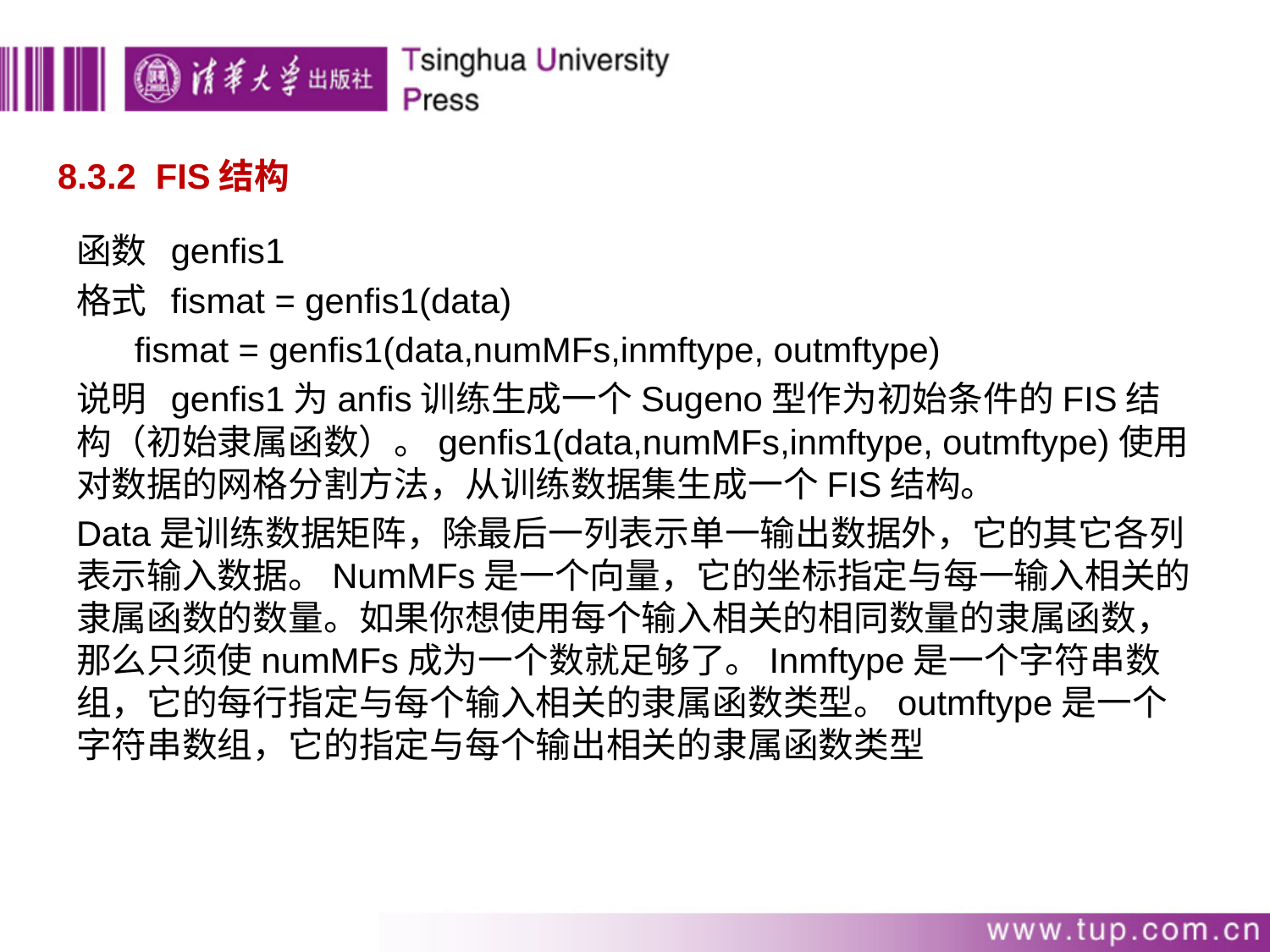

# 8.3.2  FIS结构
函数  genfis1
格式  fismat = genfis1(data)
      fismat = genfis1(data,numMFs,inmftype, outmftype)
说明  genfis1为anfis训练生成一个Sugeno型作为初始条件的FIS结构（初始隶属函数）。genfis1(data,numMFs,inmftype, outmftype)使用对数据的网格分割方法，从训练数据集生成一个FIS结构。
Data是训练数据矩阵，除最后一列表示单一输出数据外，它的其它各列表示输入数据。NumMFs是一个向量，它的坐标指定与每一输入相关的隶属函数的数量。如果你想使用每个输入相关的相同数量的隶属函数，那么只须使numMFs成为一个数就足够了。Inmftype是一个字符串数组，它的每行指定与每个输入相关的隶属函数类型。outmftype是一个字符串数组，它的指定与每个输出相关的隶属函数类型